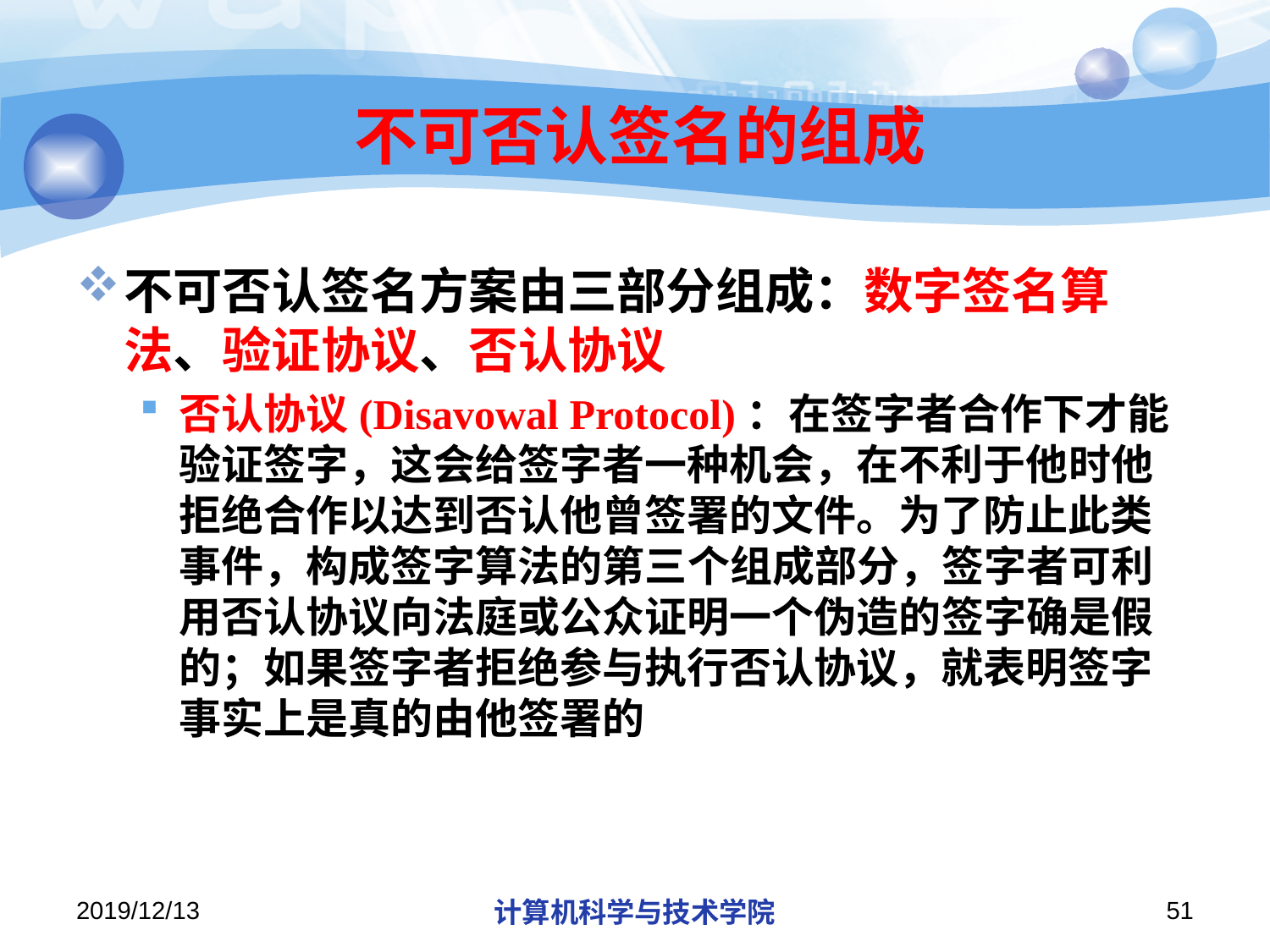

# 不可否认签名的组成
不可否认签名方案由三部分组成：数字签名算法、验证协议、否认协议
否认协议(Disavowal Protocol)：在签字者合作下才能验证签字，这会给签字者一种机会，在不利于他时他拒绝合作以达到否认他曾签署的文件。为了防止此类事件，构成签字算法的第三个组成部分，签字者可利用否认协议向法庭或公众证明一个伪造的签字确是假的；如果签字者拒绝参与执行否认协议，就表明签字事实上是真的由他签署的

2019/12/13
计算机科学与技术学院
51